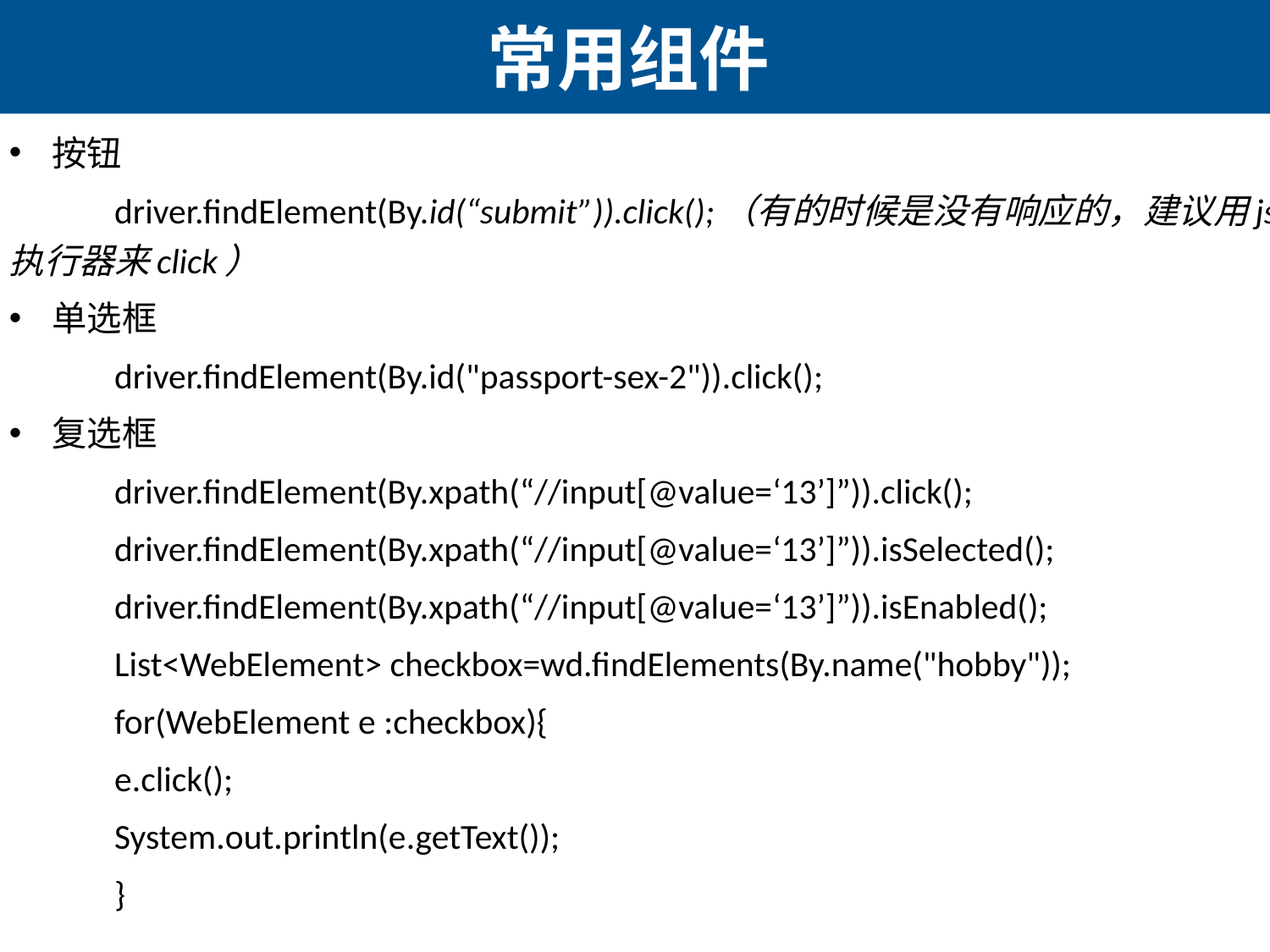

# 常用组件
按钮
	driver.findElement(By.id(“submit”)).click();（有的时候是没有响应的，建议用js执行器来click）
单选框
	driver.findElement(By.id("passport-sex-2")).click();
复选框
	driver.findElement(By.xpath(“//input[@value=‘13’]”)).click();
	driver.findElement(By.xpath(“//input[@value=‘13’]”)).isSelected();
	driver.findElement(By.xpath(“//input[@value=‘13’]”)).isEnabled();
	List<WebElement> checkbox=wd.findElements(By.name("hobby"));
	for(WebElement e :checkbox){
		e.click();
		System.out.println(e.getText());
	}